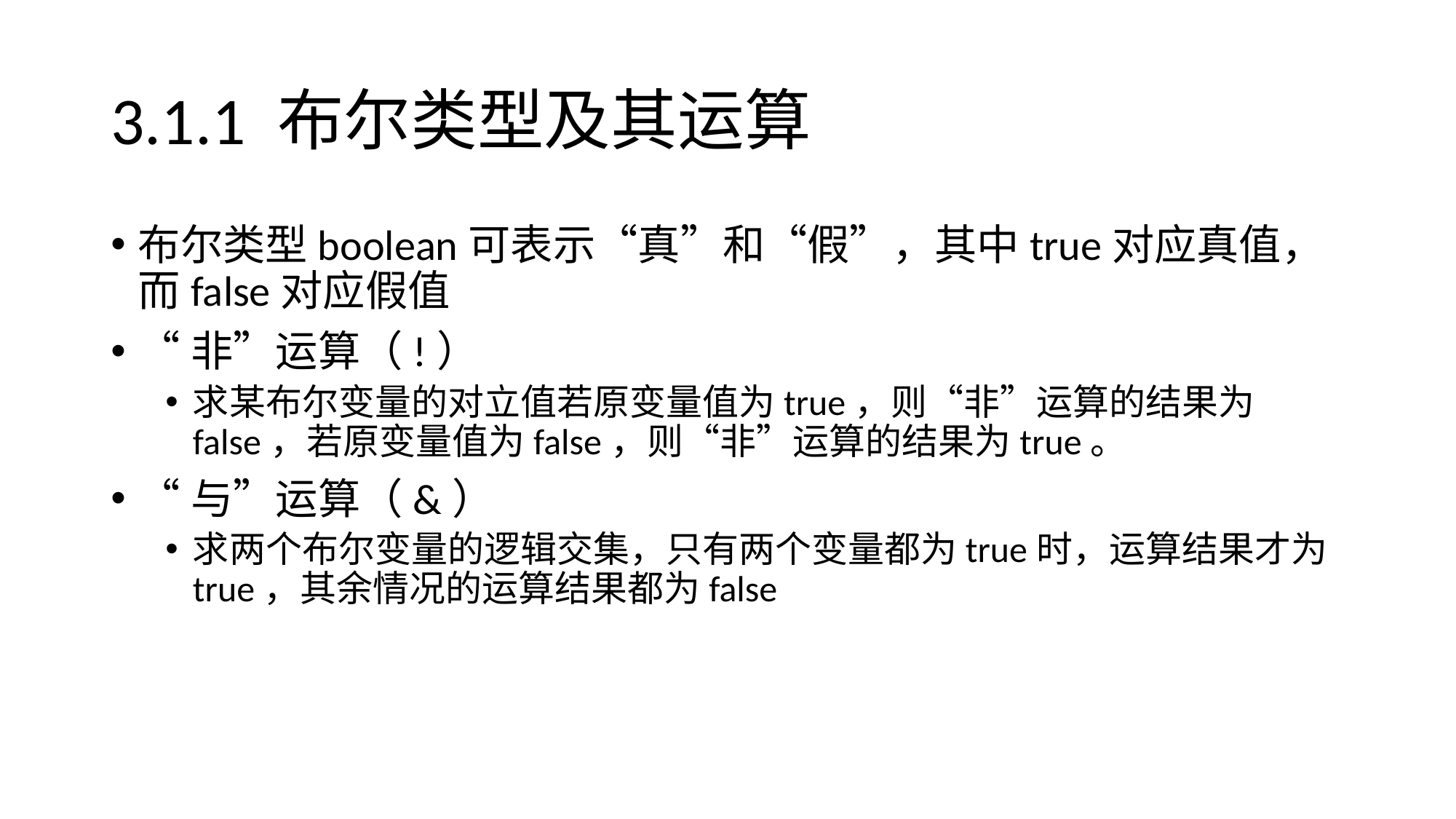

# 3.1.1 布尔类型及其运算
布尔类型boolean可表示“真”和“假”，其中true对应真值，而false对应假值
“非”运算（!）
求某布尔变量的对立值若原变量值为true，则“非”运算的结果为false，若原变量值为false，则“非”运算的结果为true。
“与”运算（&）
求两个布尔变量的逻辑交集，只有两个变量都为true时，运算结果才为true，其余情况的运算结果都为false